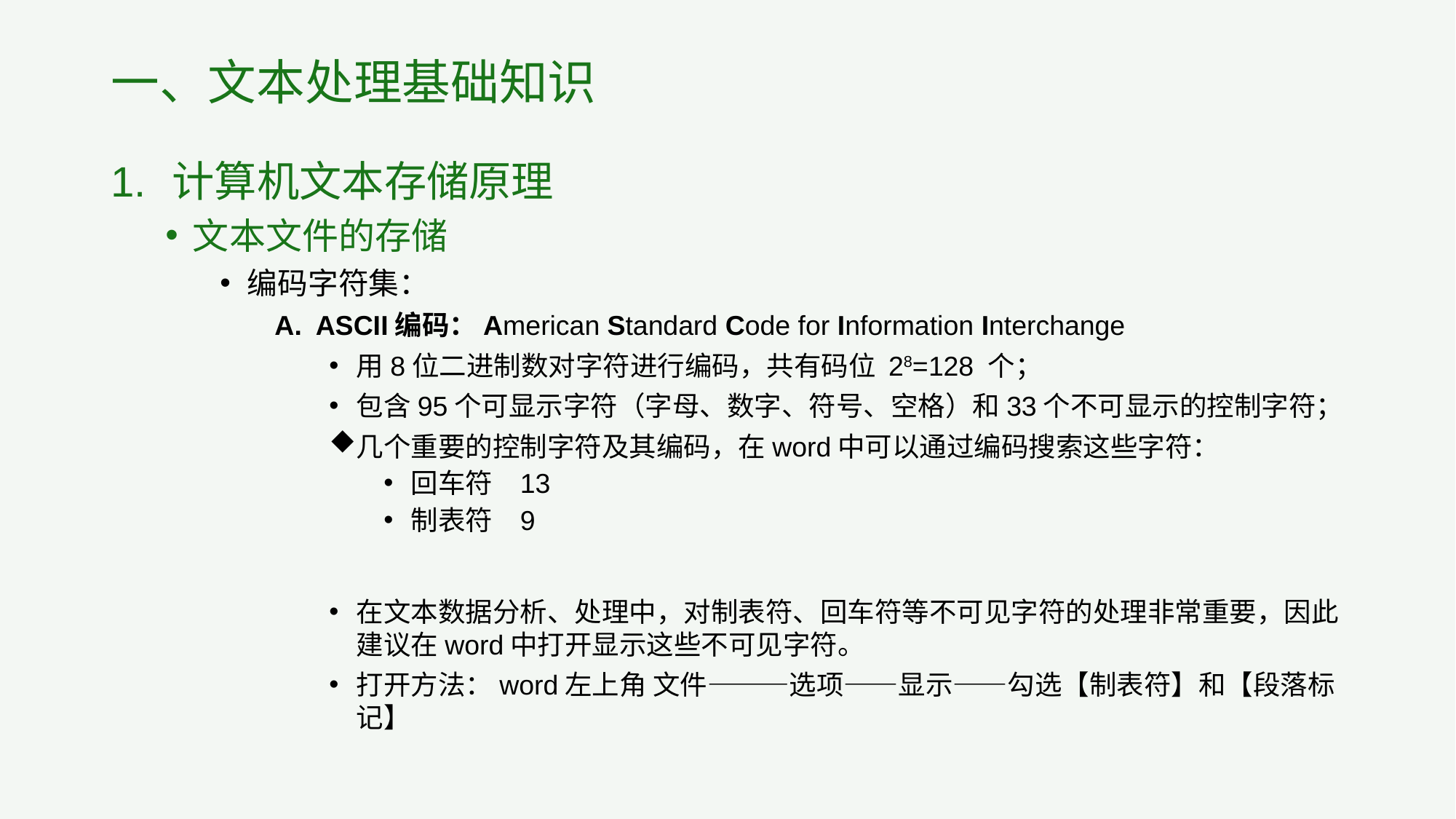

# 一、文本处理基础知识
计算机文本存储原理
文本文件的存储
编码字符集：
ASCII编码：American Standard Code for Information Interchange
用8位二进制数对字符进行编码，共有码位 28=128 个；
包含95个可显示字符（字母、数字、符号、空格）和33个不可显示的控制字符；
几个重要的控制字符及其编码，在word中可以通过编码搜索这些字符：
回车符	13
制表符	9

在文本数据分析、处理中，对制表符、回车符等不可见字符的处理非常重要，因此建议在word中打开显示这些不可见字符。
打开方法：word左上角 文件———选项——显示——勾选【制表符】和【段落标记】